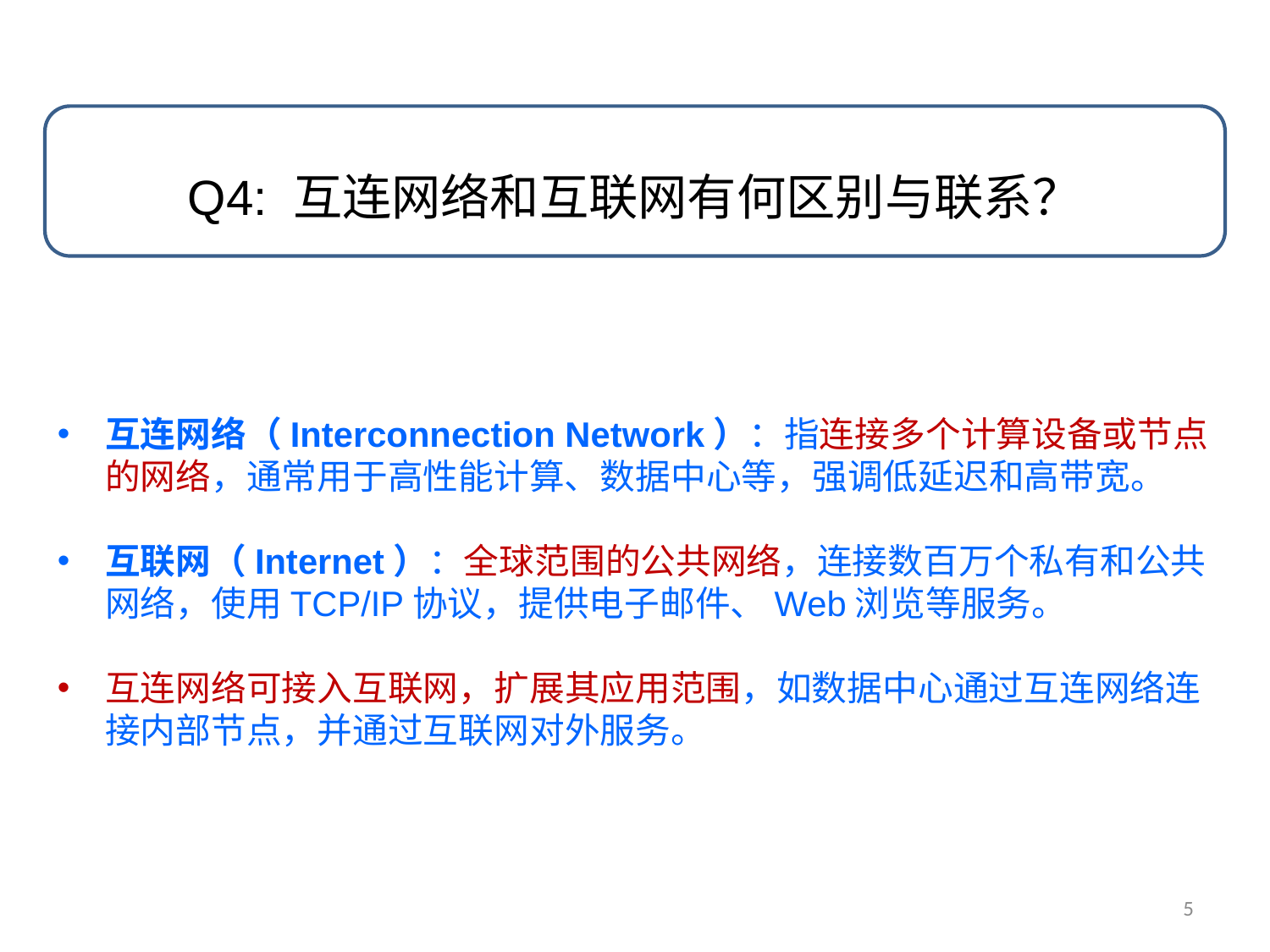

Q4: 互连网络和互联网有何区别与联系？
互连网络（Interconnection Network）：指连接多个计算设备或节点的网络，通常用于高性能计算、数据中心等，强调低延迟和高带宽。

互联网（Internet）：全球范围的公共网络，连接数百万个私有和公共网络，使用TCP/IP协议，提供电子邮件、Web浏览等服务。

互连网络可接入互联网，扩展其应用范围，如数据中心通过互连网络连接内部节点，并通过互联网对外服务。

5